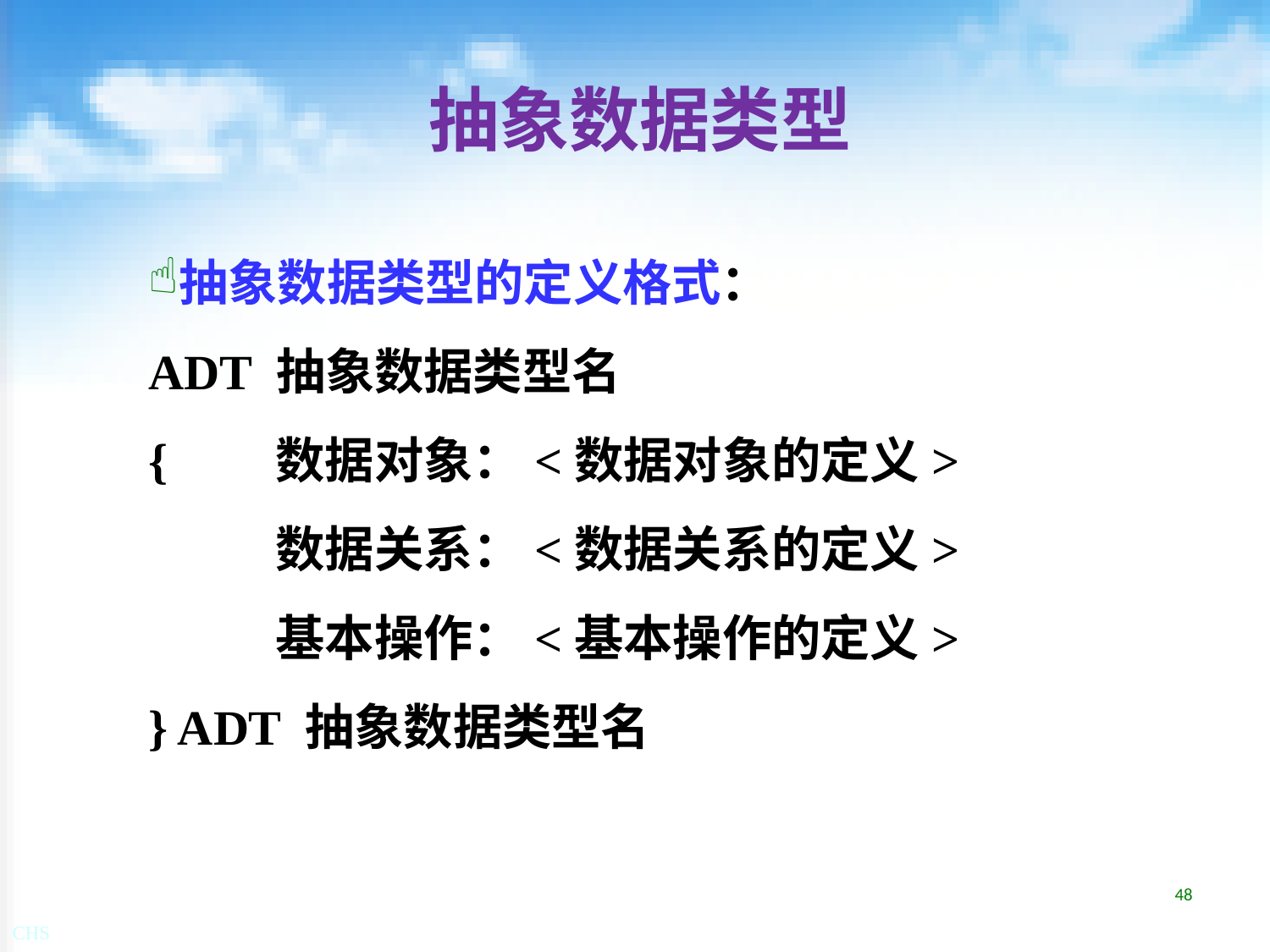

# 抽象数据类型
抽象数据类型的定义格式：
ADT 抽象数据类型名
{	数据对象：<数据对象的定义>
	数据关系：<数据关系的定义>
	基本操作：<基本操作的定义>
} ADT 抽象数据类型名
48